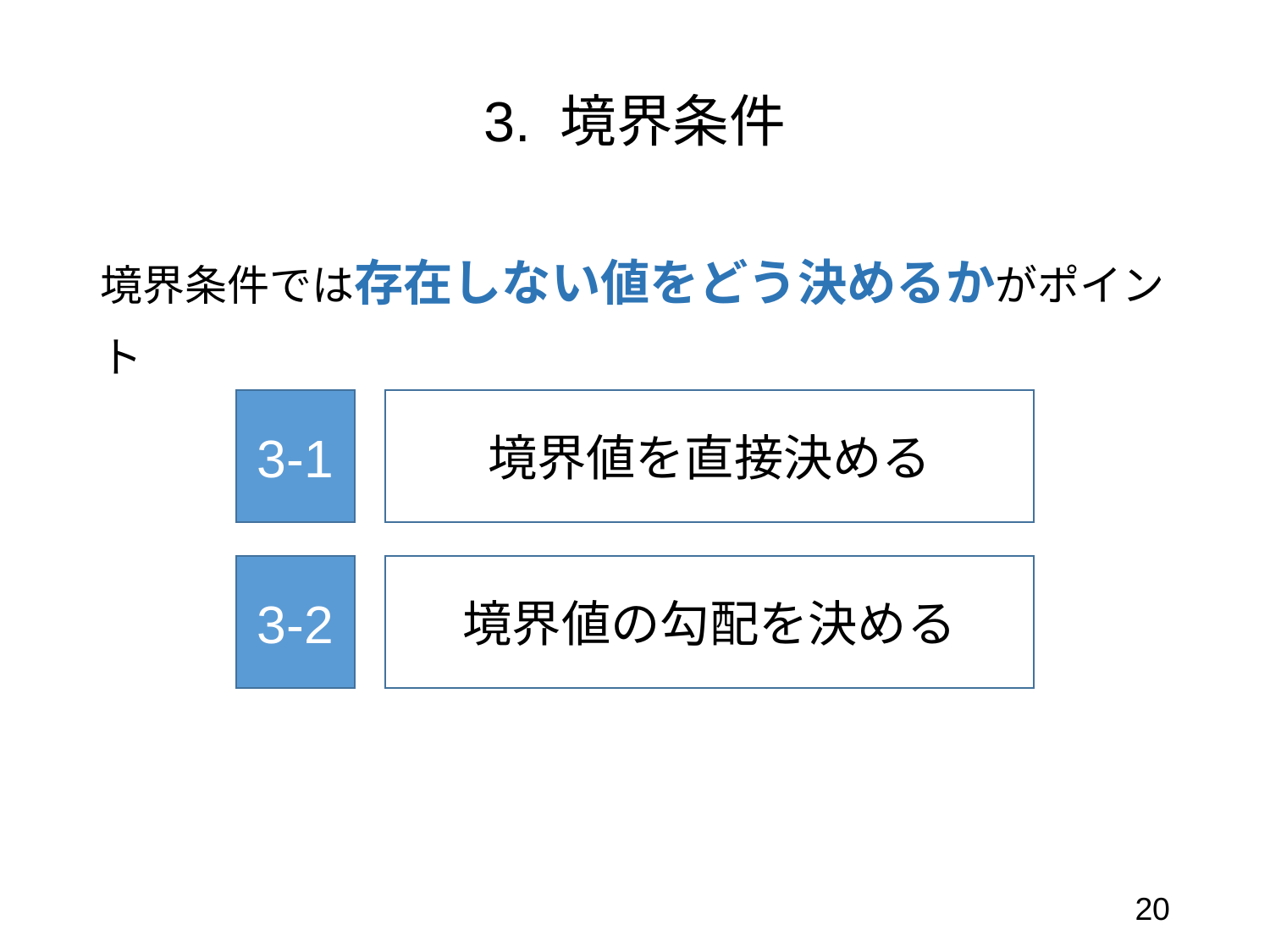

# 3. 境界条件
境界条件では存在しない値をどう決めるかがポイント
3-1
境界値を直接決める
3-2
境界値の勾配を決める
20